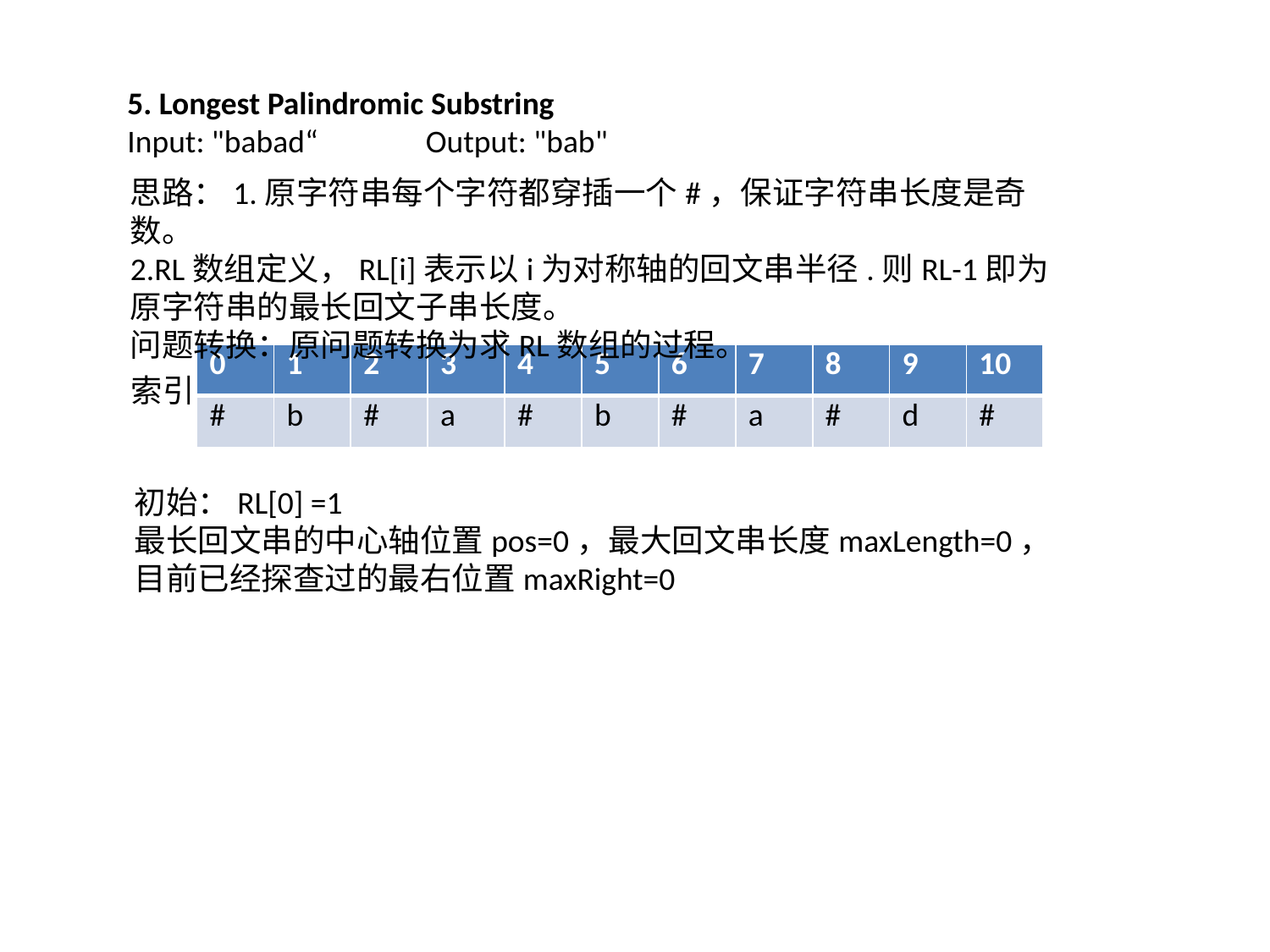

5. Longest Palindromic Substring
Input: "babad“               Output: "bab"
思路：1.原字符串每个字符都穿插一个#，保证字符串长度是奇数。
2.RL数组定义，RL[i]表示以i为对称轴的回文串半径.则RL-1即为原字符串的最长回文子串长度。
问题转换：原问题转换为求RL数组的过程。
| 0 | 1 | 2 | 3 | 4 | 5 | 6 | 7 | 8 | 9 | 10 |
| --- | --- | --- | --- | --- | --- | --- | --- | --- | --- | --- |
| # | b | # | a | # | b | # | a | # | d | # |
索引
初始：RL[0] =1
最长回文串的中心轴位置pos=0，最大回文串长度maxLength=0，
目前已经探查过的最右位置maxRight=0